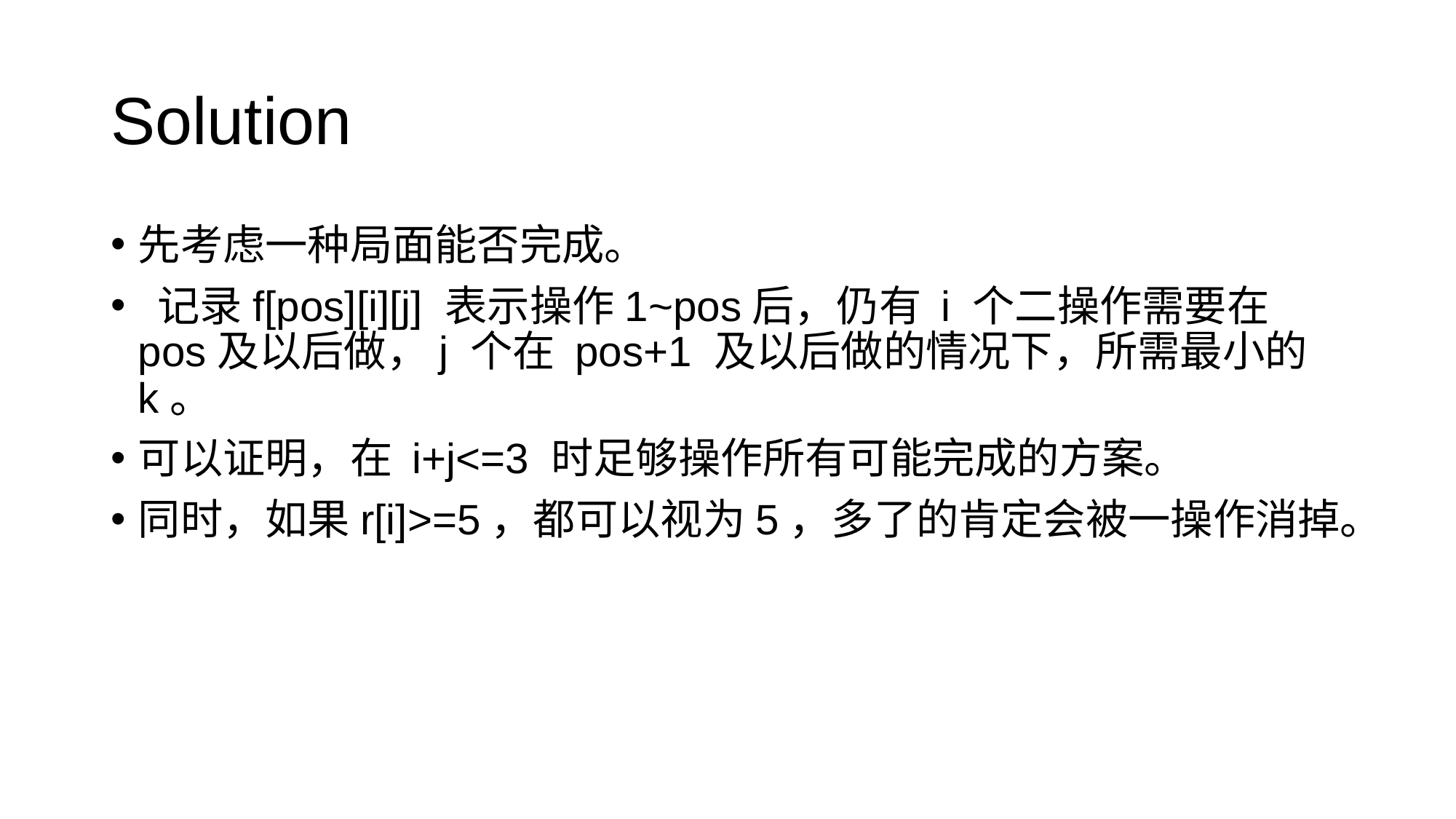

# Solution
先考虑一种局面能否完成。
 记录f[pos][i][j] 表示操作1~pos后，仍有 i 个二操作需要在pos及以后做，j 个在 pos+1 及以后做的情况下，所需最小的k。
可以证明，在 i+j<=3 时足够操作所有可能完成的方案。
同时，如果r[i]>=5，都可以视为5，多了的肯定会被一操作消掉。